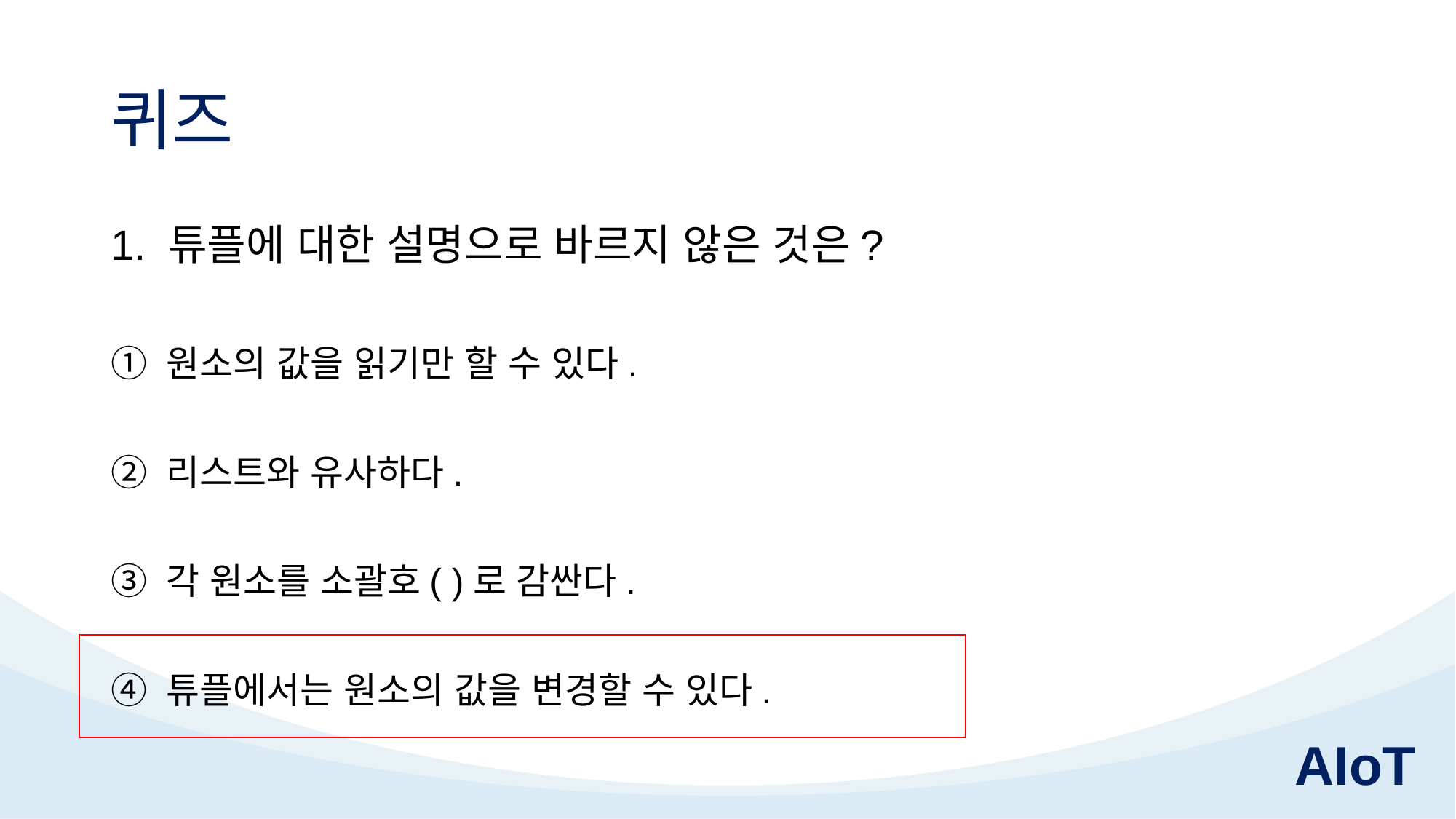

# 퀴즈
1. 튜플에 대한 설명으로 바르지 않은 것은?

① 원소의 값을 읽기만 할 수 있다.

② 리스트와 유사하다.

③ 각 원소를 소괄호( )로 감싼다.

④ 튜플에서는 원소의 값을 변경할 수 있다.